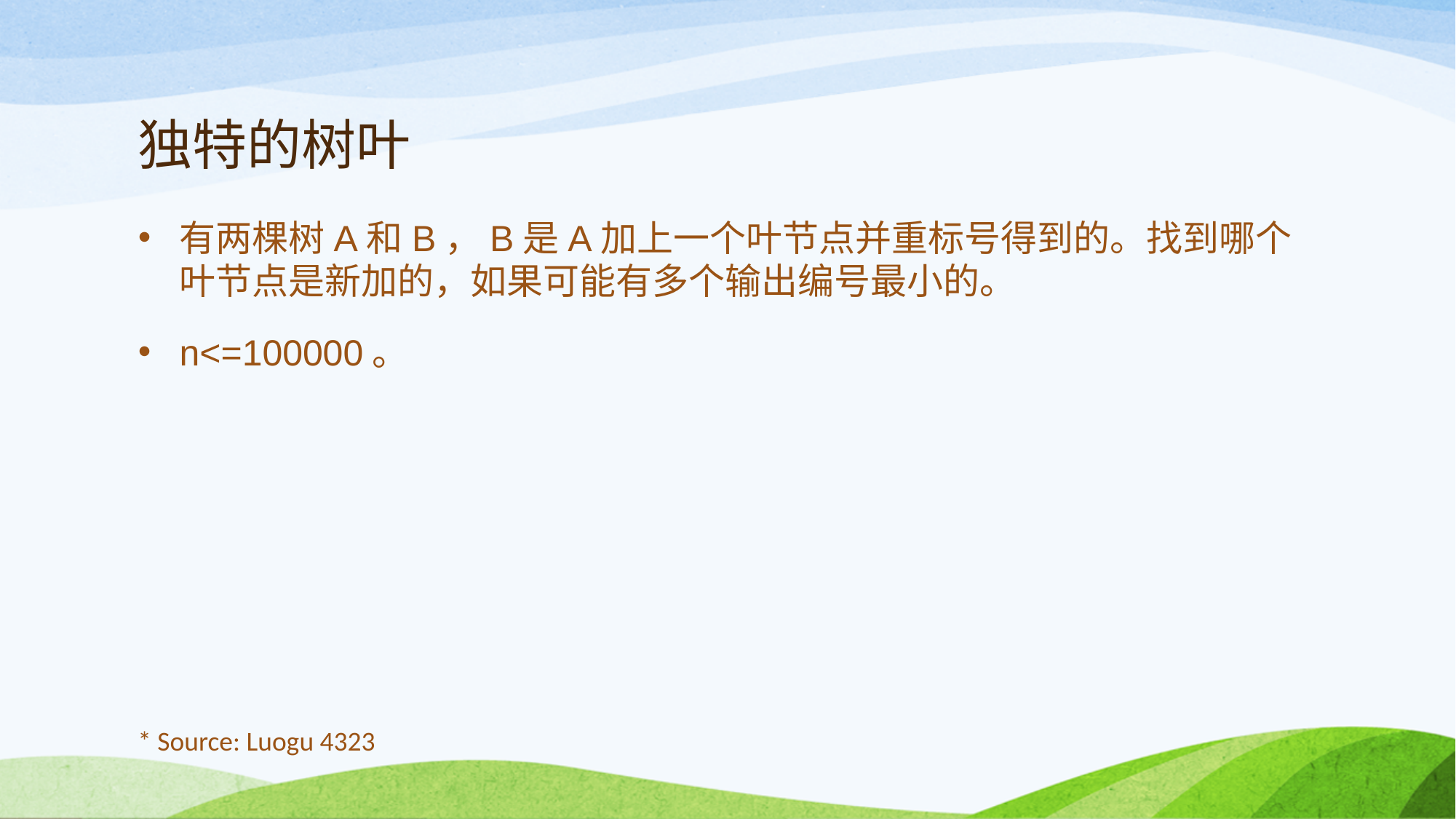

# 独特的树叶
有两棵树A和B，B是A加上一个叶节点并重标号得到的。找到哪个叶节点是新加的，如果可能有多个输出编号最小的。
n<=100000。
* Source: Luogu 4323